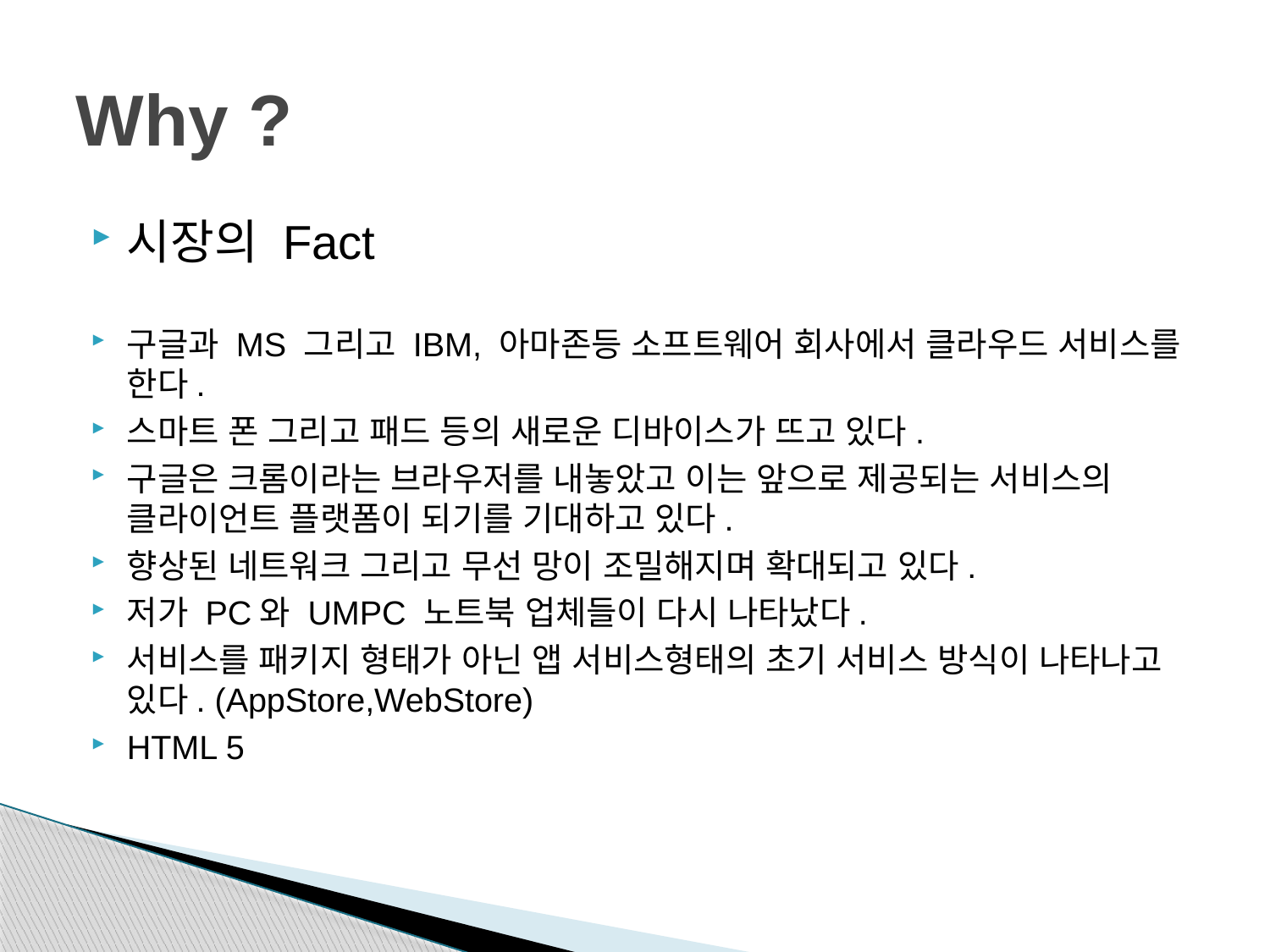

# Why ?
시장의 Fact

구글과 MS 그리고 IBM, 아마존등 소프트웨어 회사에서 클라우드 서비스를 한다.
스마트 폰 그리고 패드 등의 새로운 디바이스가 뜨고 있다.
구글은 크롬이라는 브라우저를 내놓았고 이는 앞으로 제공되는 서비스의 클라이언트 플랫폼이 되기를 기대하고 있다.
향상된 네트워크 그리고 무선 망이 조밀해지며 확대되고 있다.
저가 PC와 UMPC 노트북 업체들이 다시 나타났다.
서비스를 패키지 형태가 아닌 앱 서비스형태의 초기 서비스 방식이 나타나고 있다. (AppStore,WebStore)
HTML 5